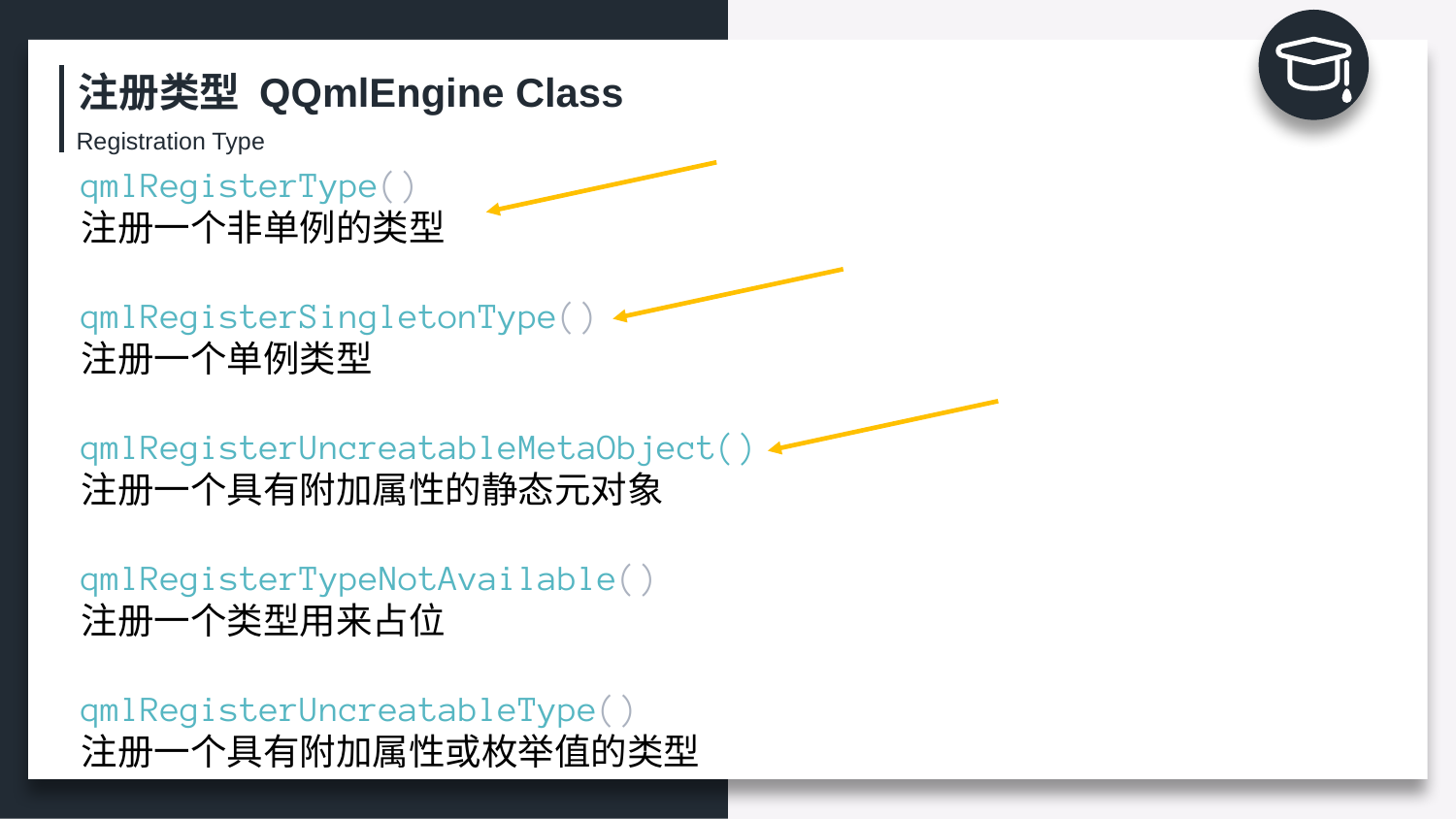

注册类型 QQmlEngine Class
Registration Type
qmlRegisterType()
注册一个非单例的类型

qmlRegisterSingletonType()
注册一个单例类型

qmlRegisterUncreatableMetaObject()
注册一个具有附加属性的静态元对象

qmlRegisterTypeNotAvailable()
注册一个类型用来占位

qmlRegisterUncreatableType()
注册一个具有附加属性或枚举值的类型